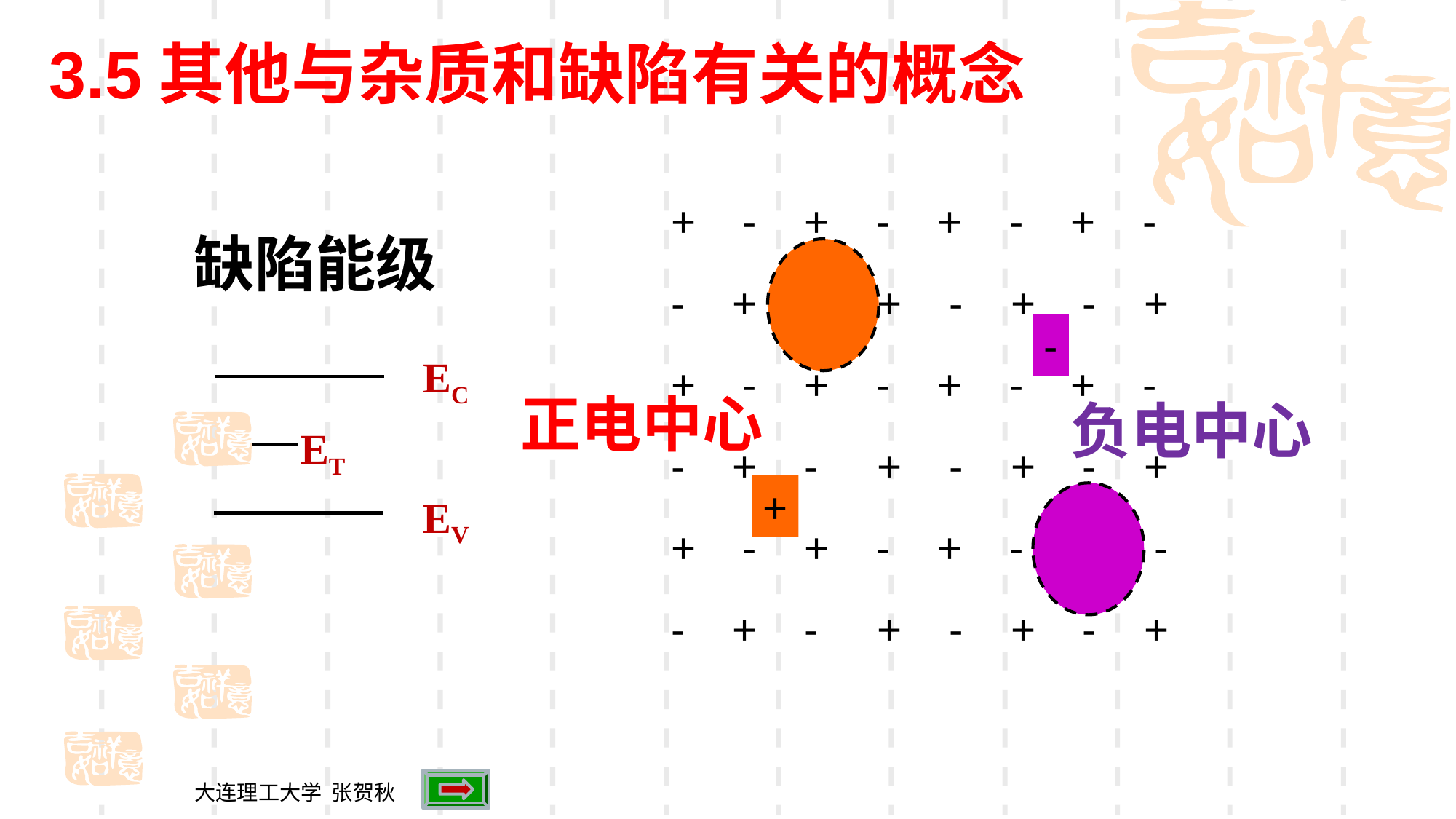

3.5其他与杂质和缺陷有关的概念
+    -    +    -    +    -    +    -

-    +    -     +    -    +    -    +

+    -    +    -    +    -    +    -

-    +    -     +    -    +    -    +

+    -    +    -    +    -    +     -

-    +    -     +    -    +    -    +
缺陷能级

-
EC
正电中心
负电中心
ET
+

EV

大连理工大学  张贺秋